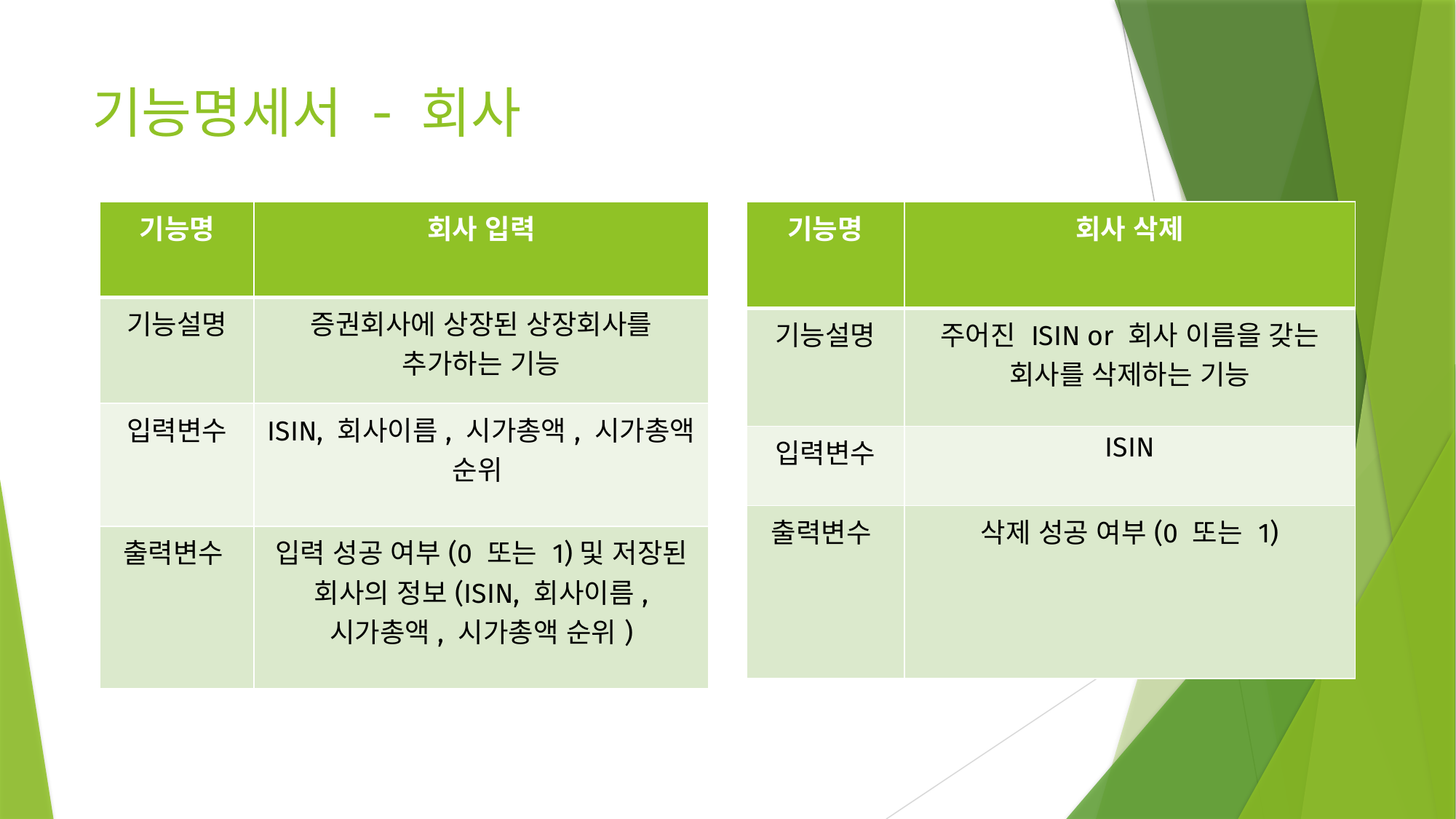

# 기능명세서 - 회사
| 기능명 | 회사 입력 |
| --- | --- |
| 기능설명 | 증권회사에 상장된 상장회사를 추가하는 기능 |
| 입력변수 | ISIN, 회사이름, 시가총액, 시가총액 순위 |
| 출력변수 | 입력 성공 여부(0 또는 1)및 저장된 회사의 정보(ISIN, 회사이름, 시가총액, 시가총액 순위) |
| 기능명 | 회사 삭제 |
| --- | --- |
| 기능설명 | 주어진 ISIN or 회사 이름을 갖는 회사를 삭제하는 기능 |
| 입력변수 | ISIN |
| 출력변수 | 삭제 성공 여부(0 또는 1) |